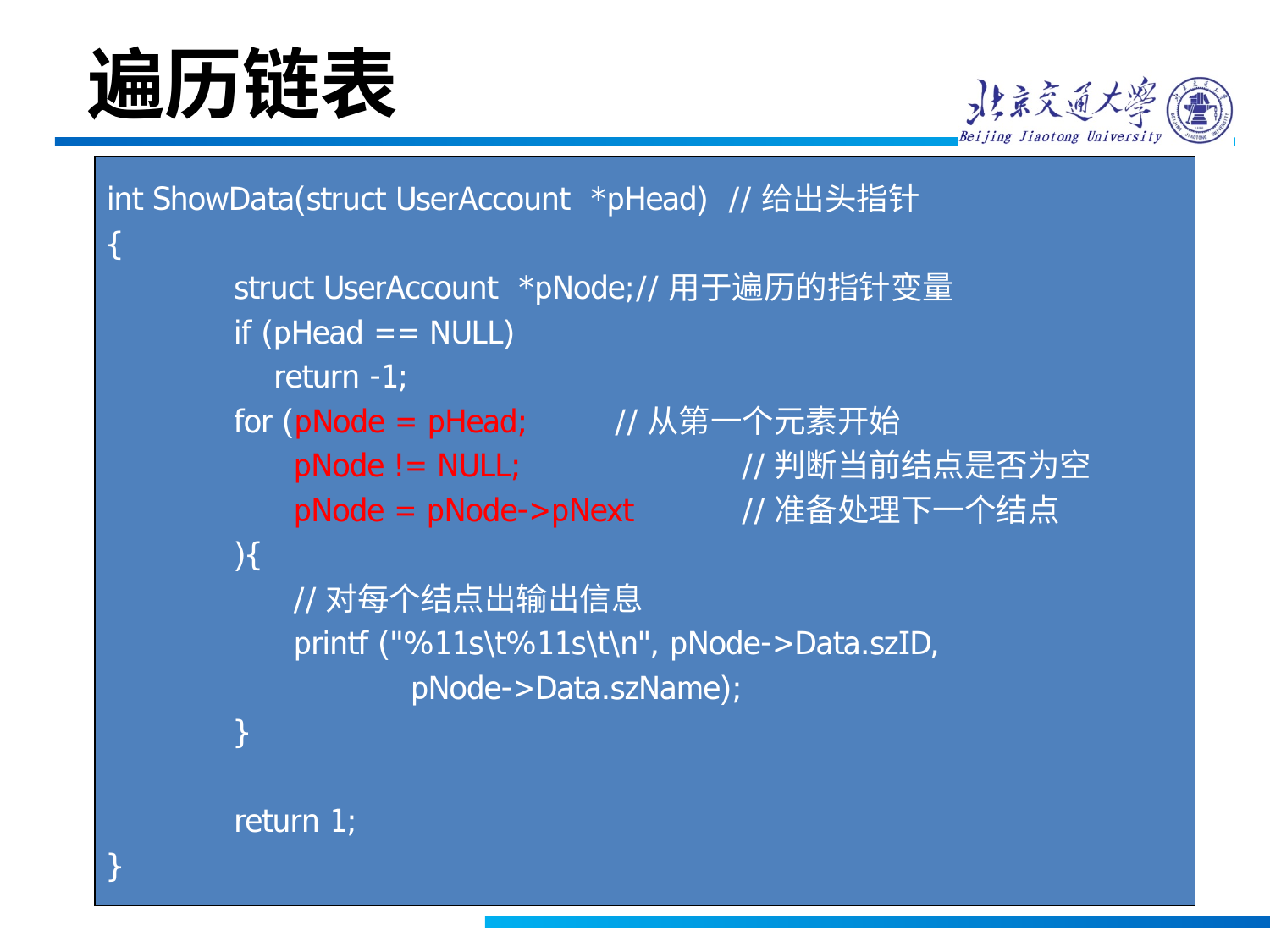

遍历链表
int ShowData(struct UserAccount  *pHead)  //给出头指针
{
	struct UserAccount  *pNode;//用于遍历的指针变量
	if (pHead == NULL)
 	    return -1;
	for (pNode = pHead; 	//从第一个元素开始
	      pNode != NULL; 		//判断当前结点是否为空
	      pNode = pNode->pNext 	//准备处理下一个结点
 	){
	      //对每个结点出输出信息
	      printf ("%11s\t%11s\t\n", pNode->Data.szID,
		     pNode->Data.szName);
	}

	return 1;
}